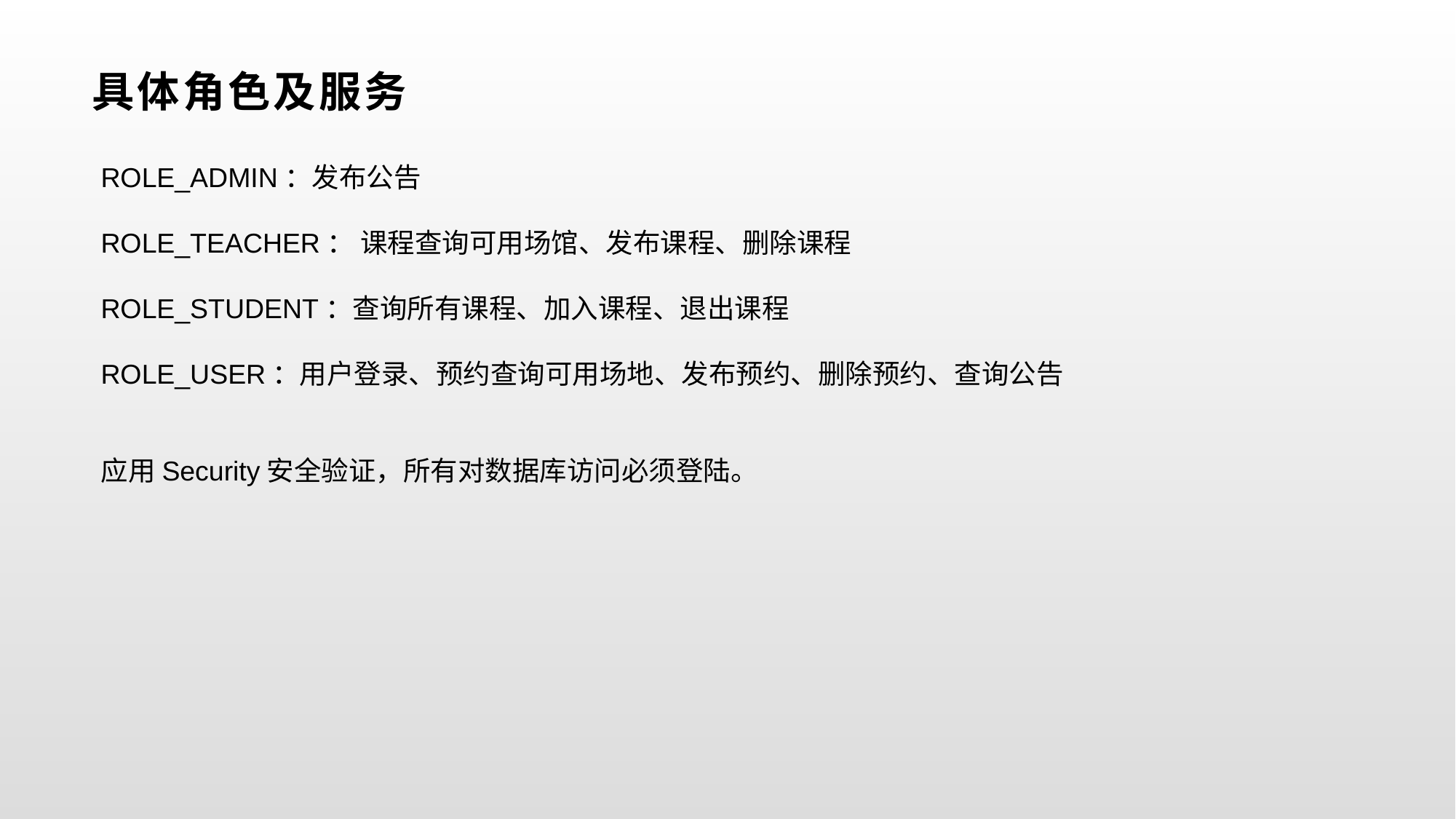

# 具体角色及服务
ROLE_ADMIN：发布公告

ROLE_TEACHER： 课程查询可用场馆、发布课程、删除课程

ROLE_STUDENT：查询所有课程、加入课程、退出课程

ROLE_USER：用户登录、预约查询可用场地、发布预约、删除预约、查询公告
应用Security安全验证，所有对数据库访问必须登陆。